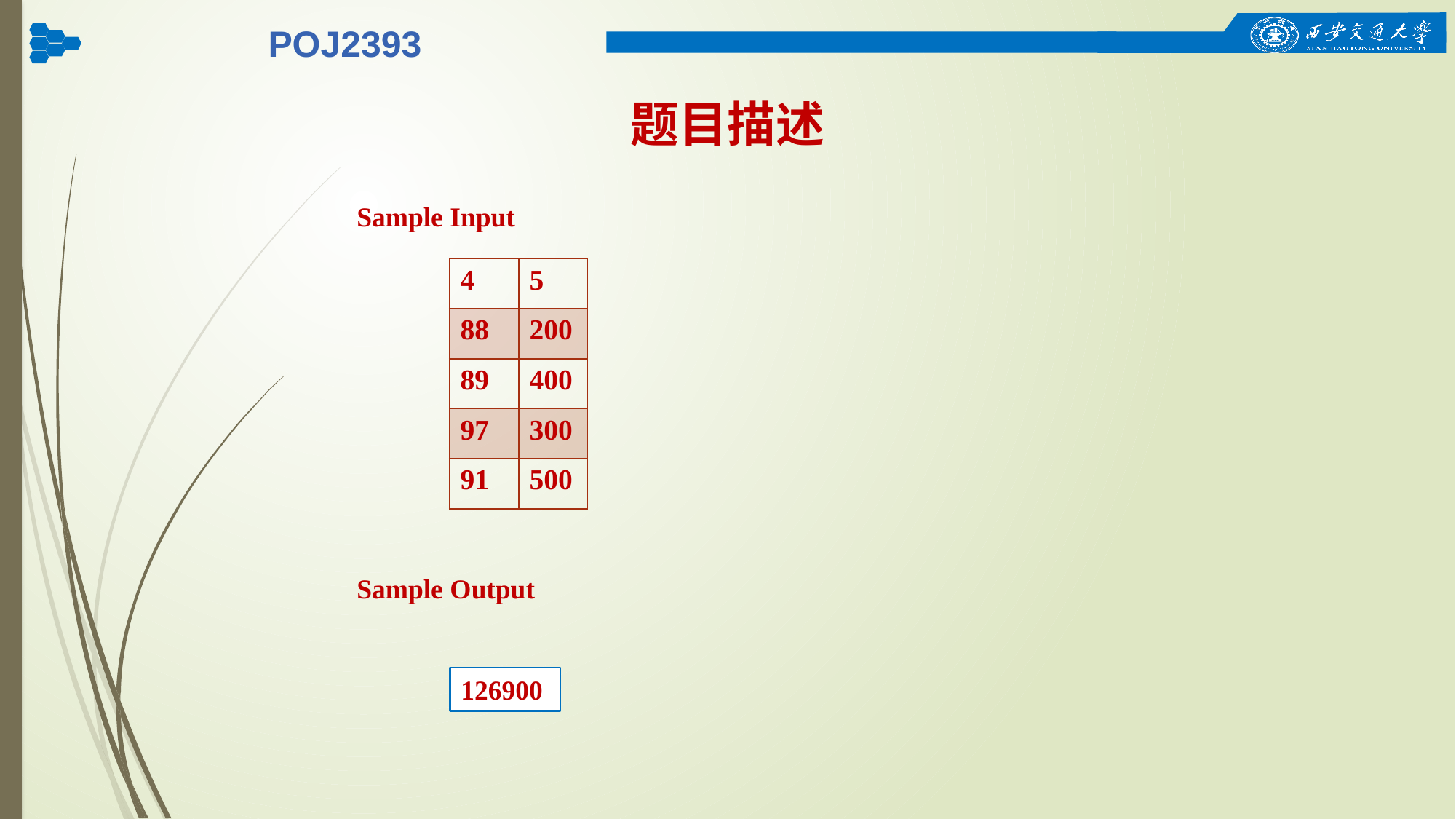

POJ2393

题目描述
Sample Input
| 4 | 5 |
| --- | --- |
| 88 | 200 |
| 89 | 400 |
| 97 | 300 |
| 91 | 500 |
Sample Output
126900